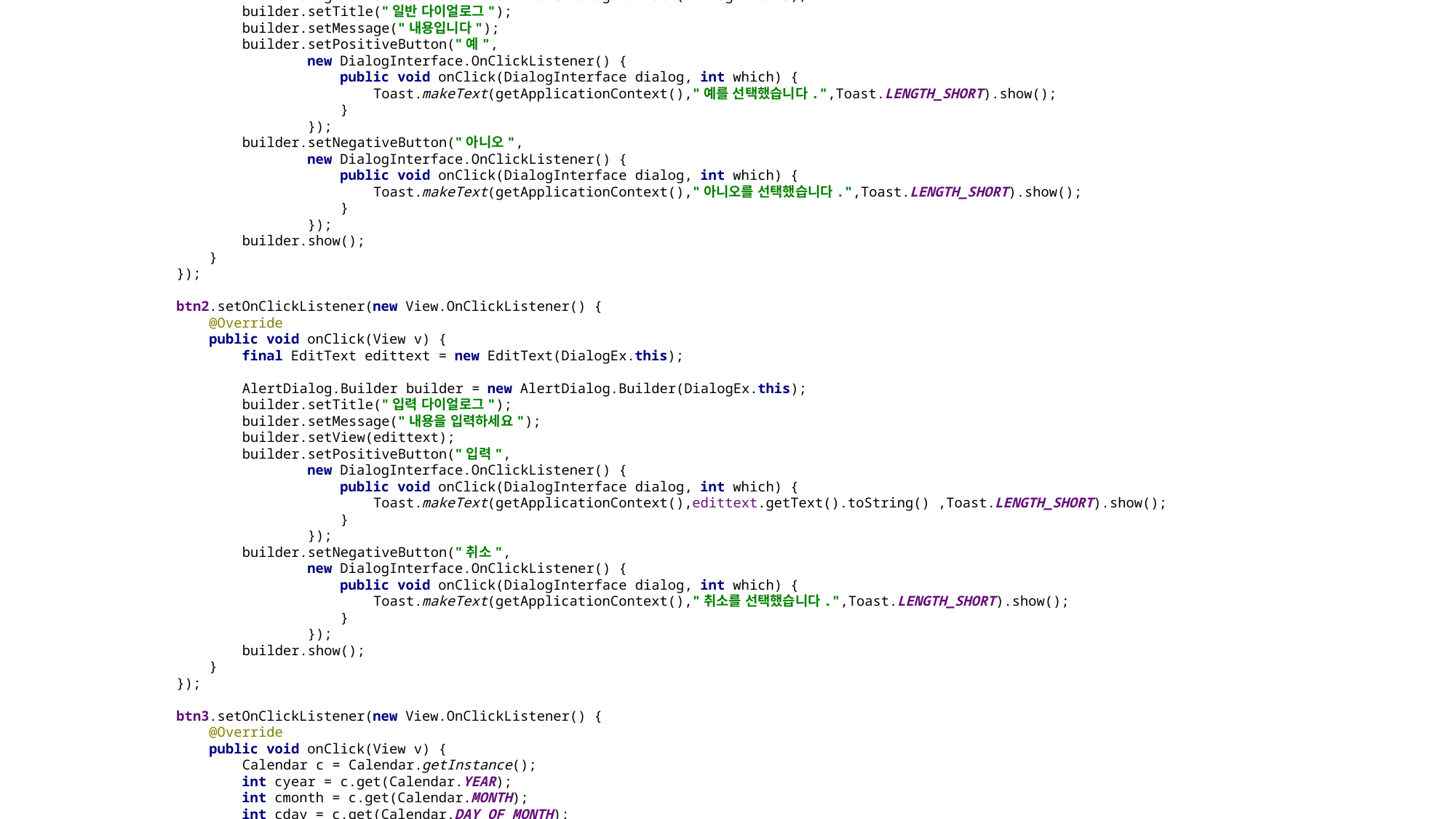

#
package kr.ac.hansung.example.tutoringex;
import android.app.DatePickerDialog;
import android.app.ProgressDialog;
import android.content.DialogInterface;
import android.os.Bundle;
import android.support.annotation.Nullable;
import android.support.v7.app.AlertDialog;
import android.support.v7.app.AppCompatActivity;
import android.view.View;
import android.widget.Button;
import android.widget.DatePicker;
import android.widget.EditText;
import android.widget.Toast;
import java.util.Calendar;
public class DialogEx extends AppCompatActivity {
    Button btn1, btn2,  btn3, btn4;
    @Override
    protected void onCreate(@Nullable Bundle savedInstanceState) {
        super.onCreate(savedInstanceState);
        setContentView(R.layout.dialogex);
        btn1 = findViewById(R.id.btn_okno);
        btn2 = findViewById(R.id.btn_edittext);
        btn3 = findViewById(R.id.btn_progress);
        btn4 = findViewById(R.id.btn_radio);
        btn1.setOnClickListener(new View.OnClickListener() {
            @Override
            public void onClick(View v) {
                AlertDialog.Builder builder = new AlertDialog.Builder(DialogEx.this);
                builder.setTitle("일반 다이얼로그");
                builder.setMessage("내용입니다");
                builder.setPositiveButton("예",
                        new DialogInterface.OnClickListener() {
                            public void onClick(DialogInterface dialog, int which) {
                                Toast.makeText(getApplicationContext(),"예를 선택했습니다.",Toast.LENGTH_SHORT).show();
                            }
                        });
                builder.setNegativeButton("아니오",
                        new DialogInterface.OnClickListener() {
                            public void onClick(DialogInterface dialog, int which) {
                                Toast.makeText(getApplicationContext(),"아니오를 선택했습니다.",Toast.LENGTH_SHORT).show();
                            }
                        });
                builder.show();
            }
        });
        btn2.setOnClickListener(new View.OnClickListener() {
            @Override
            public void onClick(View v) {
                final EditText edittext = new EditText(DialogEx.this);
                AlertDialog.Builder builder = new AlertDialog.Builder(DialogEx.this);
                builder.setTitle("입력 다이얼로그");
                builder.setMessage("내용을 입력하세요");
                builder.setView(edittext);
                builder.setPositiveButton("입력",
                        new DialogInterface.OnClickListener() {
                            public void onClick(DialogInterface dialog, int which) {
                                Toast.makeText(getApplicationContext(),edittext.getText().toString() ,Toast.LENGTH_SHORT).show();
                            }
                        });
                builder.setNegativeButton("취소",
                        new DialogInterface.OnClickListener() {
                            public void onClick(DialogInterface dialog, int which) {
                                Toast.makeText(getApplicationContext(),"취소를 선택했습니다.",Toast.LENGTH_SHORT).show();
                            }
                        });
                builder.show();
            }
        });
        btn3.setOnClickListener(new View.OnClickListener() {
            @Override
            public void onClick(View v) {
                Calendar c = Calendar.getInstance();
                int cyear = c.get(Calendar.YEAR);
                int cmonth = c.get(Calendar.MONTH);
                int cday = c.get(Calendar.DAY_OF_MONTH);
                DatePickerDialog.OnDateSetListener mDateSetListener =
                        new DatePickerDialog.OnDateSetListener() {
                            // onDateSet method
                            public void onDateSet(DatePicker view, int year, int monthOfYear, int dayOfMonth) {
                                String date_selected = String.valueOf(monthOfYear + 1) +
                                        " /" + String.valueOf(dayOfMonth) + " /" + String.valueOf(year);
                                Toast.makeText(DialogEx.this,
                                        "Selected Date is =" + date_selected, Toast.LENGTH_SHORT).show();
                            }
                        };
                DatePickerDialog alert = new DatePickerDialog(DialogEx.this, mDateSetListener, cyear, cmonth, cday);
                alert.show();
            }
        });
        btn4.setOnClickListener(new View.OnClickListener() {
            @Override
            public void onClick(View v) {
                final CharSequence[] PhoneModels = {"iPhone", "Nokia", "Android"};
                final AlertDialog.Builder radio_dialog = new AlertDialog.Builder(DialogEx.this);
                radio_dialog.setIcon(R.drawable.ic_launcher_background);
                radio_dialog.setTitle("Select a Phone Model");
                radio_dialog.setSingleChoiceItems(PhoneModels, -1, new DialogInterface.OnClickListener() {
                    public void onClick(DialogInterface dialog, int item) {
                        Toast.makeText(getApplicationContext(), "폰 모델은  = "+PhoneModels[item], Toast.LENGTH_SHORT).show();
                        dialog.dismiss();
                    }
                });
                AlertDialog alert = radio_dialog.create();
                alert.show();
            }
        });
    }
}